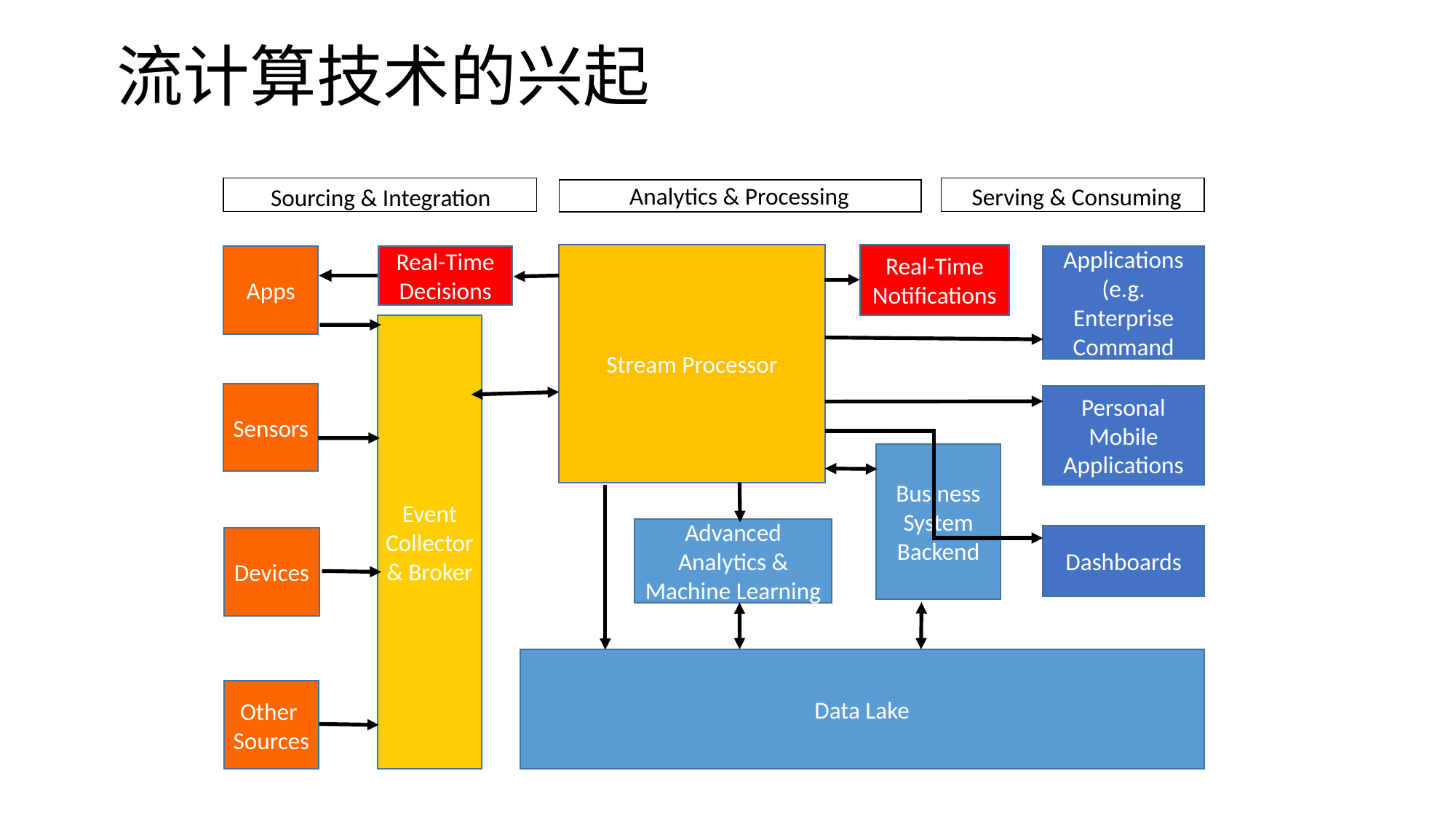

# 流计算技术的兴起
Analytics & Processing
Serving & Consuming
Sourcing & Integration

Stream Processor
Real-Time Notifications
Real-Time Decisions
Business Applications (e.g. Enterprise Command Center)
Personal Mobile Applications
Apps
Event Collector & Broker
Sensors
Business System Backend
Advanced Analytics & Machine Learning
Dashboards
Devices
Data Lake
Other  Sources